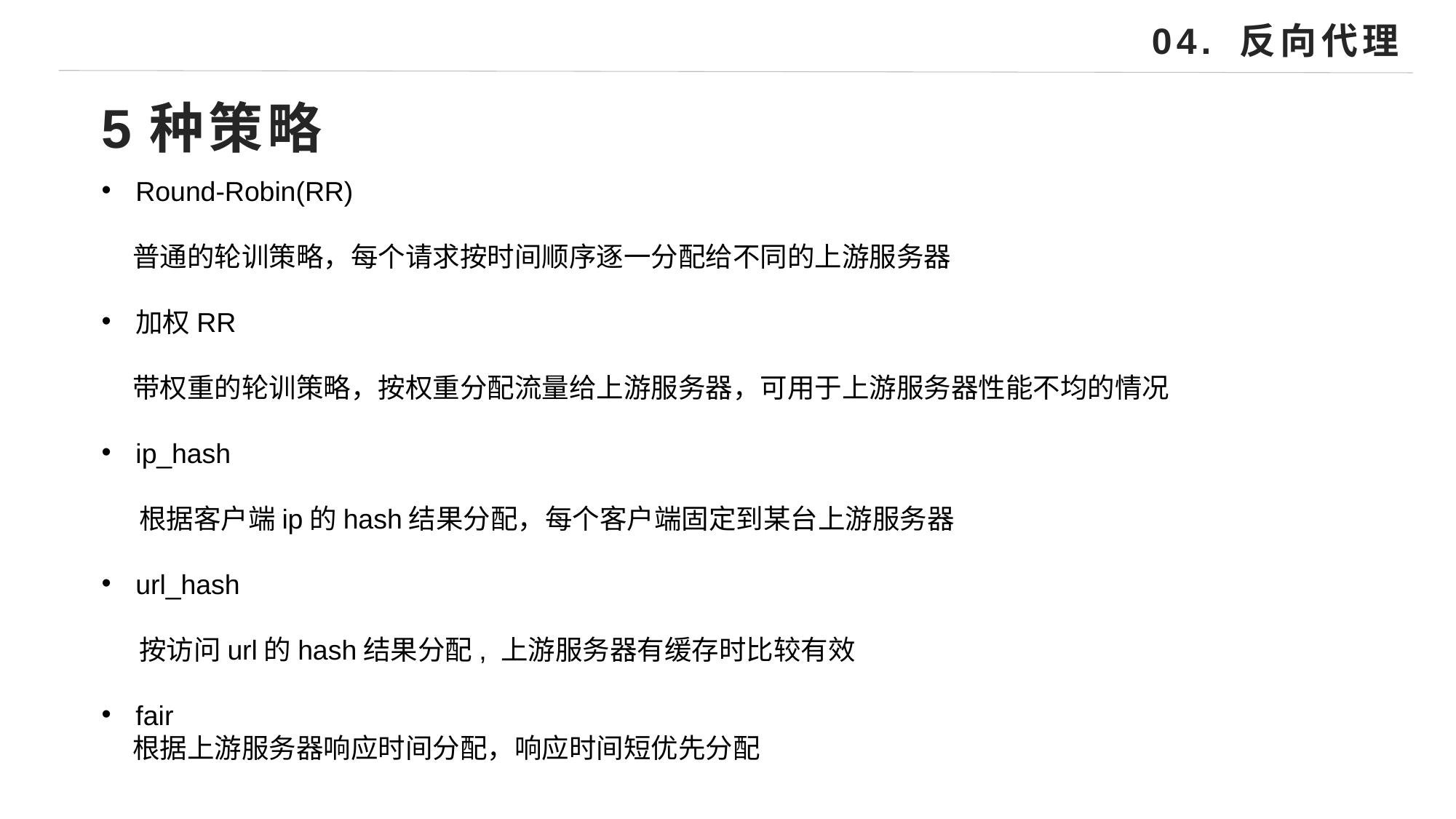

04. 反向代理
5种策略
Round-Robin(RR)

    普通的轮训策略，每个请求按时间顺序逐一分配给不同的上游服务器

加权RR

    带权重的轮训策略，按权重分配流量给上游服务器，可用于上游服务器性能不均的情况

ip_hash

     根据客户端ip的hash结果分配，每个客户端固定到某台上游服务器

url_hash

     按访问url的hash结果分配, 上游服务器有缓存时比较有效

fair
    根据上游服务器响应时间分配，响应时间短优先分配